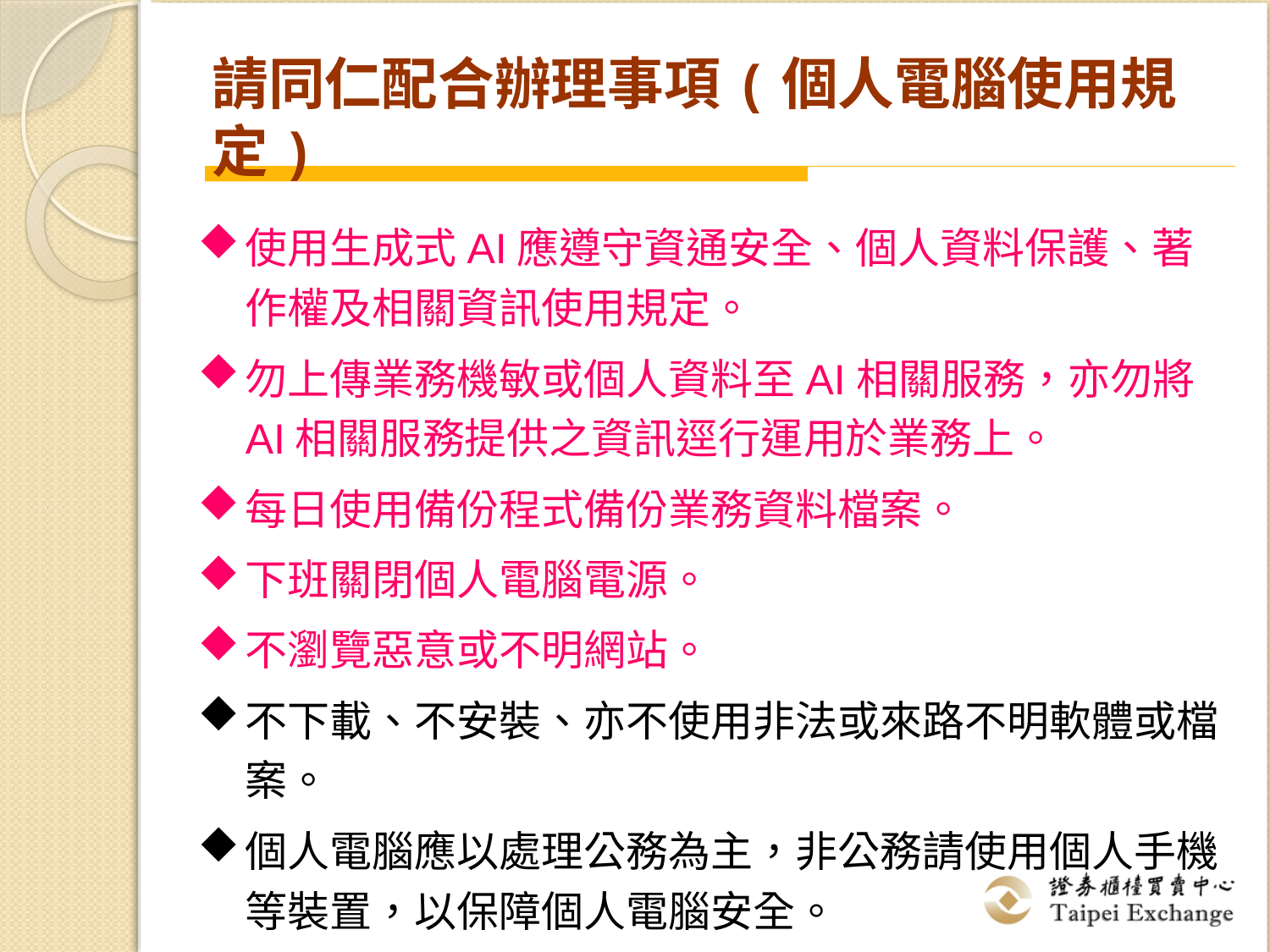

# 請同仁配合辦理事項(個人電腦使用規定)
使用生成式AI應遵守資通安全、個人資料保護、著作權及相關資訊使用規定。
勿上傳業務機敏或個人資料至AI相關服務，亦勿將AI相關服務提供之資訊逕行運用於業務上。
每日使用備份程式備份業務資料檔案。
下班關閉個人電腦電源。
不瀏覽惡意或不明網站。
不下載、不安裝、亦不使用非法或來路不明軟體或檔案。
個人電腦應以處理公務為主，非公務請使用個人手機等裝置，以保障個人電腦安全。